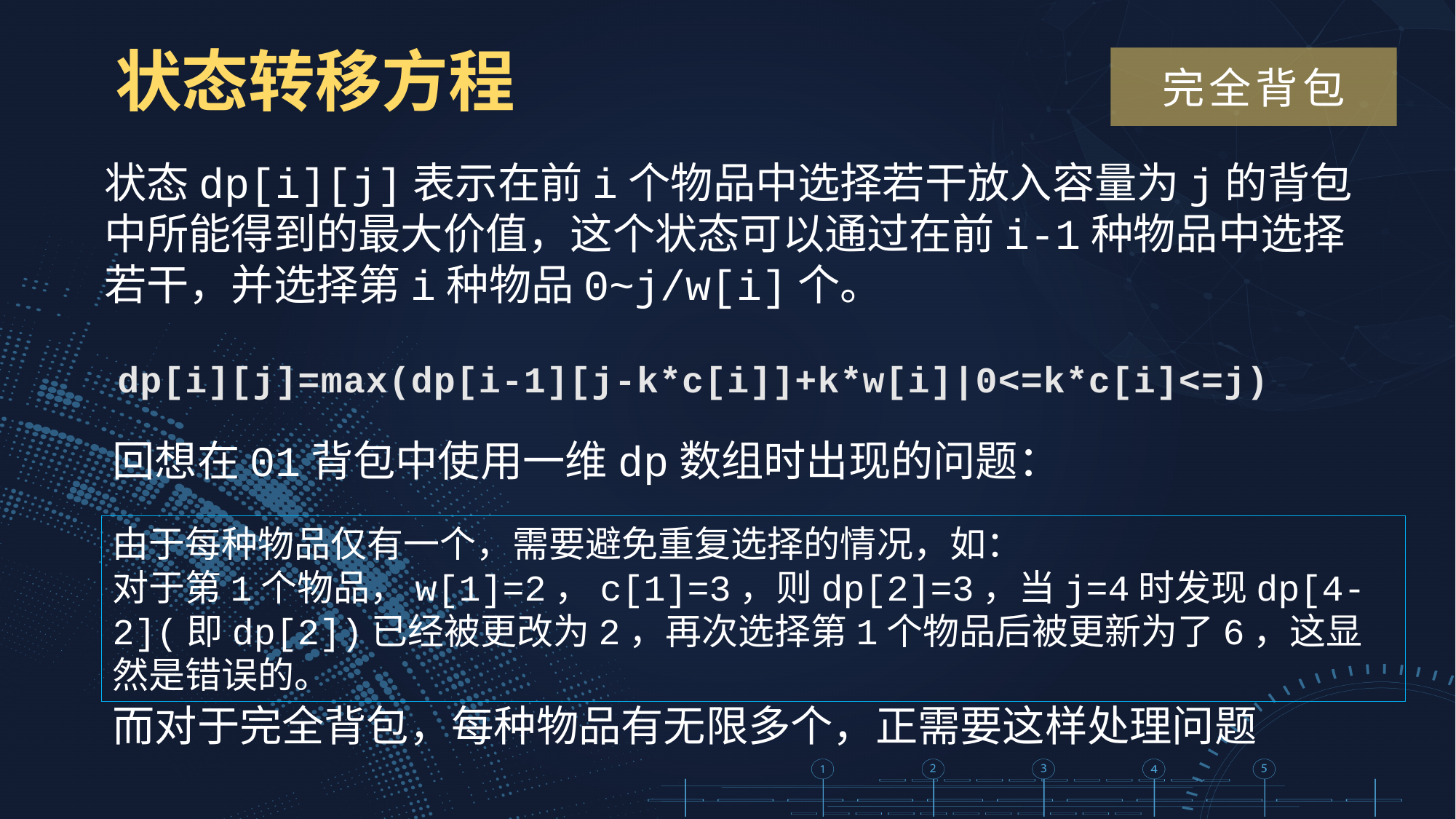

状态转移方程
完全背包
状态dp[i][j]表示在前i个物品中选择若干放入容量为j的背包中所能得到的最大价值，这个状态可以通过在前i-1种物品中选择若干，并选择第i种物品0~j/w[i]个。
dp[i][j]=max(dp[i-1][j-k*c[i]]+k*w[i]|0<=k*c[i]<=j)
回想在01背包中使用一维dp数组时出现的问题：
由于每种物品仅有一个，需要避免重复选择的情况，如：
对于第1个物品，w[1]=2，c[1]=3，则dp[2]=3，当j=4时发现dp[4-2](即dp[2])已经被更改为2，再次选择第1个物品后被更新为了6，这显然是错误的。
而对于完全背包，每种物品有无限多个，正需要这样处理问题